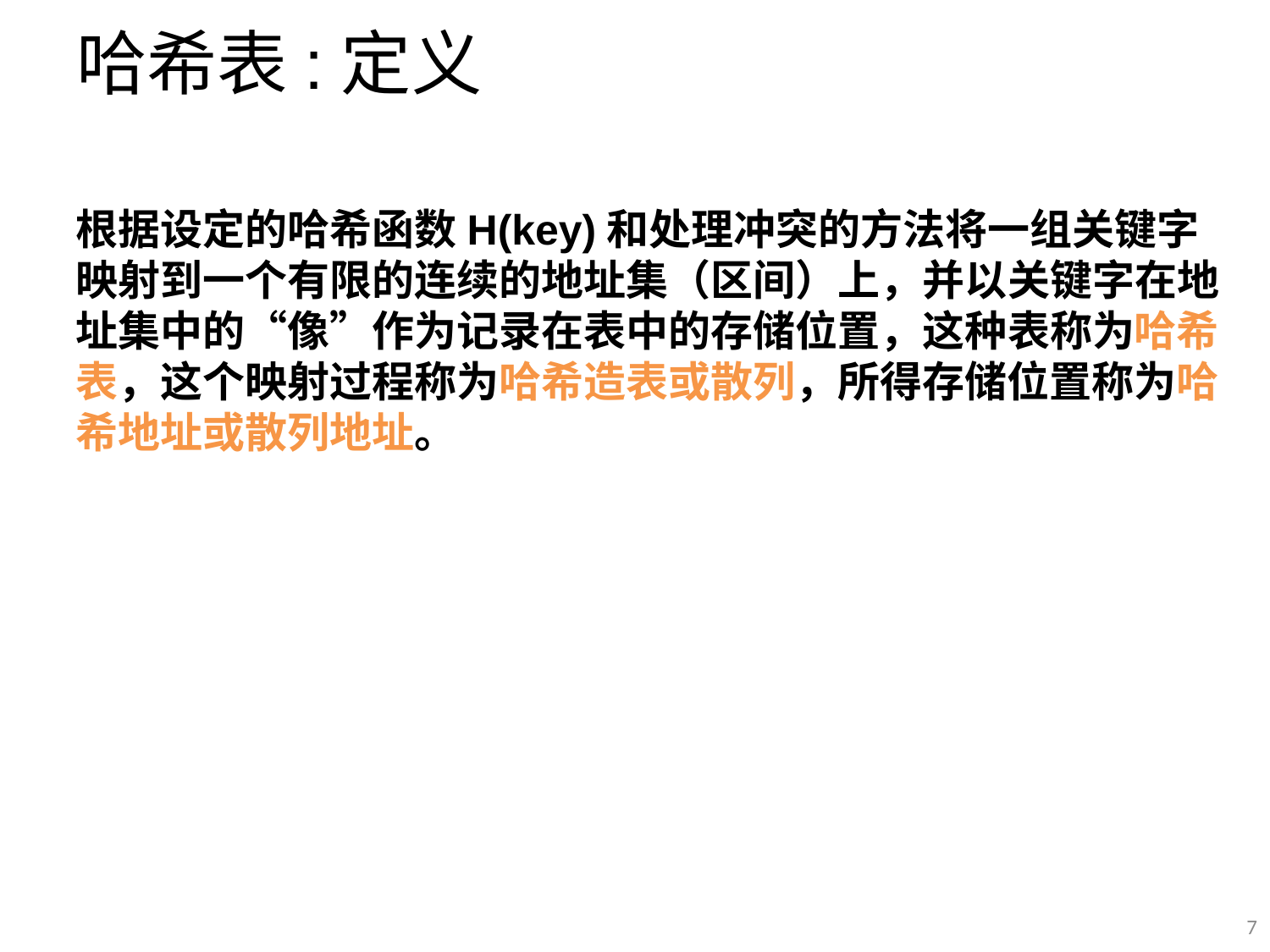

# 哈希表:定义
根据设定的哈希函数H(key)和处理冲突的方法将一组关键字映射到一个有限的连续的地址集（区间）上，并以关键字在地址集中的“像”作为记录在表中的存储位置，这种表称为哈希表，这个映射过程称为哈希造表或散列，所得存储位置称为哈希地址或散列地址。
7